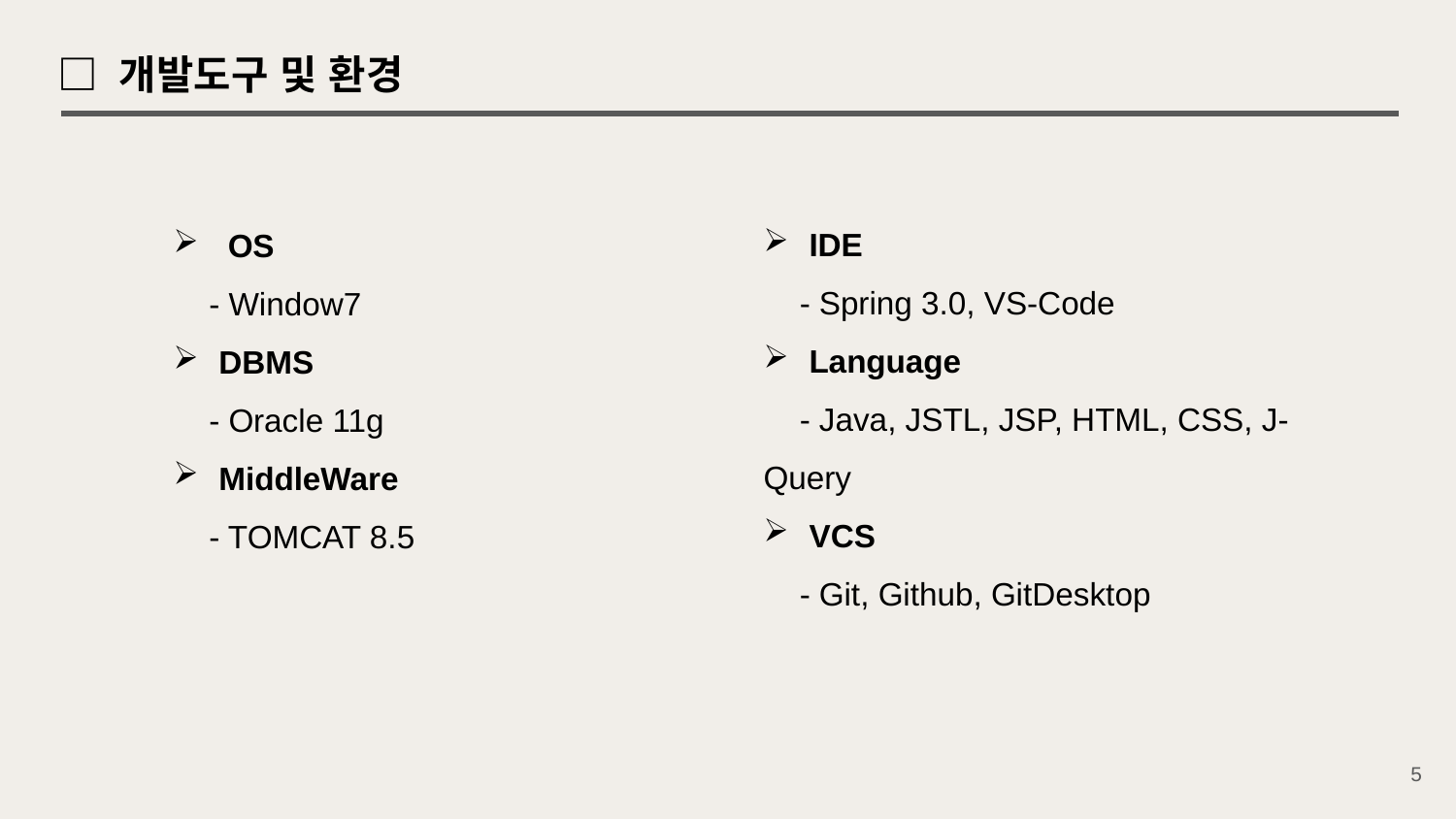

□ 개발도구 및 환경
IDE
    - Spring 3.0, VS-Code
Language
    - Java, JSTL, JSP, HTML, CSS, J-Query
VCS
    - Git, Github, GitDesktop

OS
    - Window7
DBMS
    - Oracle 11g
MiddleWare
    - TOMCAT 8.5

5